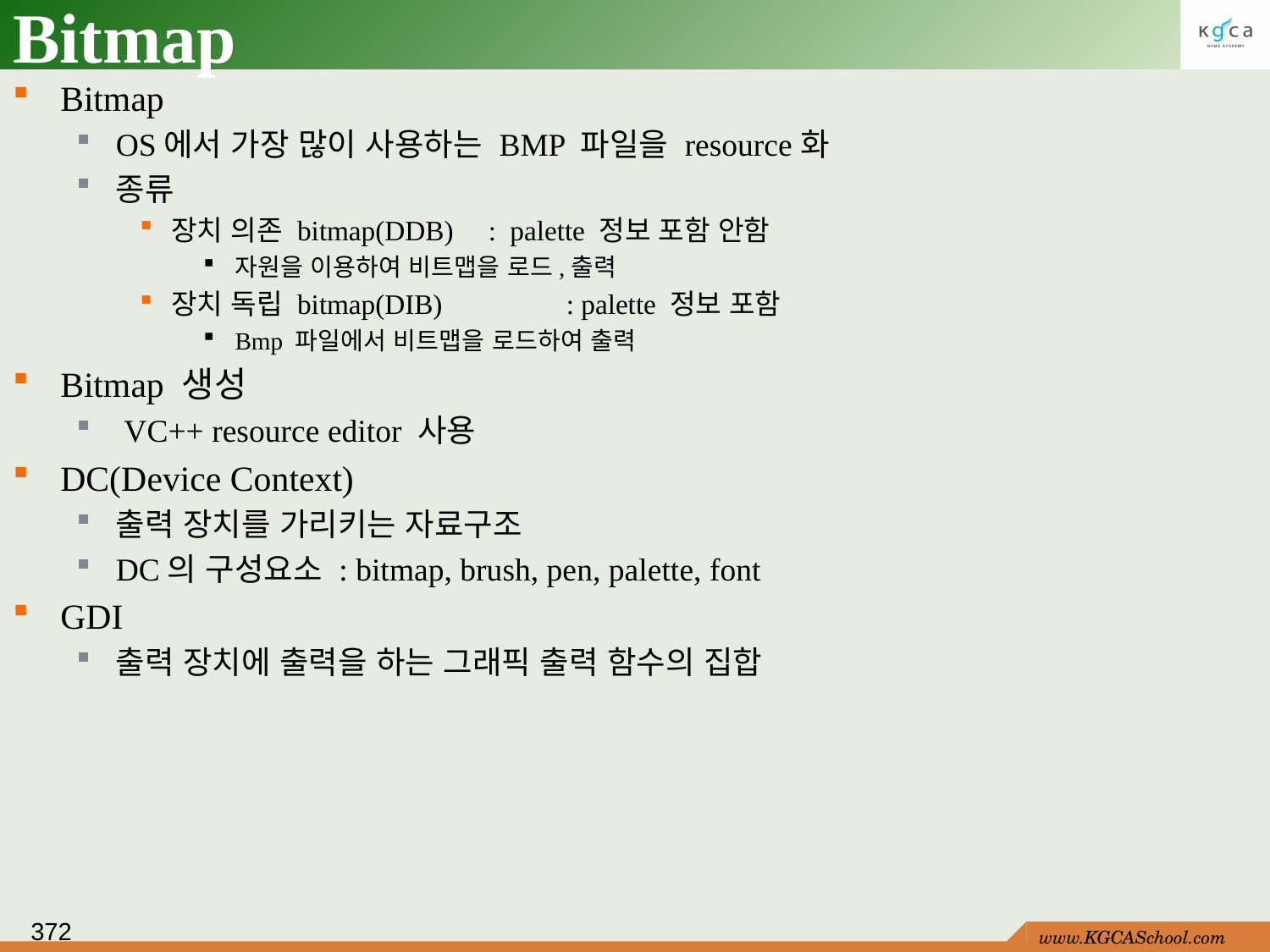

# Bitmap
Bitmap
OS에서 가장 많이 사용하는 BMP 파일을 resource화
종류
장치 의존 bitmap(DDB)     :  palette 정보 포함 안함
자원을 이용하여 비트맵을 로드,출력
장치 독립 bitmap(DIB)	  : palette 정보 포함
Bmp 파일에서 비트맵을 로드하여 출력
Bitmap 생성
 VC++ resource editor 사용
DC(Device Context)
출력 장치를 가리키는 자료구조
DC의 구성요소 : bitmap, brush, pen, palette, font
GDI
출력 장치에 출력을 하는 그래픽 출력 함수의 집합

372